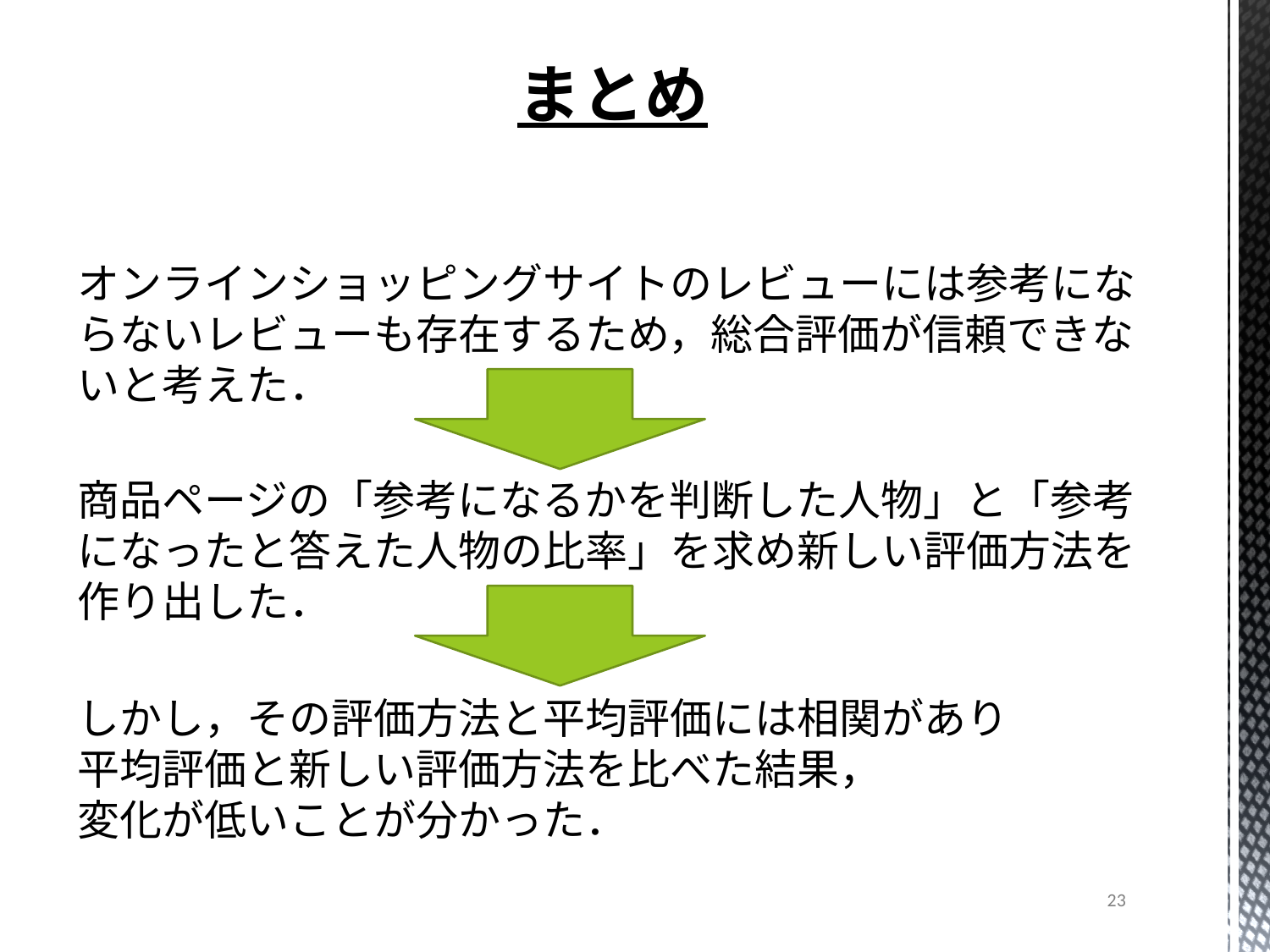

まとめ

オンラインショッピングサイトのレビューには参考にならないレビューも存在するため，総合評価が信頼できないと考えた．

商品ページの「参考になるかを判断した人物」と「参考になったと答えた人物の比率」を求め新しい評価方法を作り出した．

しかし，その評価方法と平均評価には相関があり
平均評価と新しい評価方法を比べた結果，
変化が低いことが分かった．
23